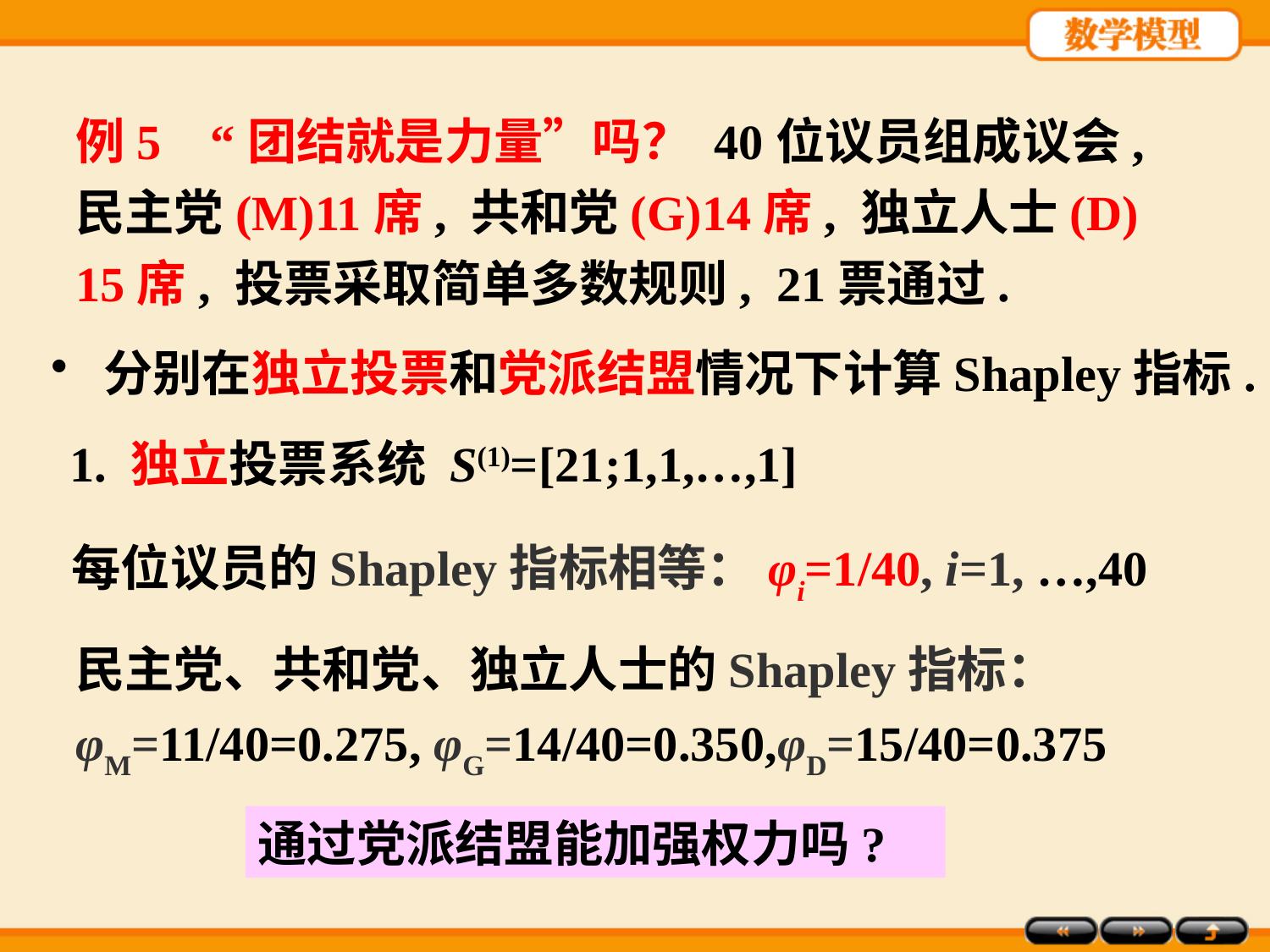

例5    “团结就是力量”吗？ 40位议员组成议会,  民主党(M)11席, 共和党(G)14席, 独立人士(D) 15席, 投票采取简单多数规则,  21票通过.
 分别在独立投票和党派结盟情况下计算Shapley指标.
1. 独立投票系统 S(1)=[21;1,1,…,1]
每位议员的Shapley指标相等：φi=1/40, i=1, …,40
民主党、共和党、独立人士的Shapley指标：φM=11/40=0.275, φG=14/40=0.350,φD=15/40=0.375
通过党派结盟能加强权力吗?